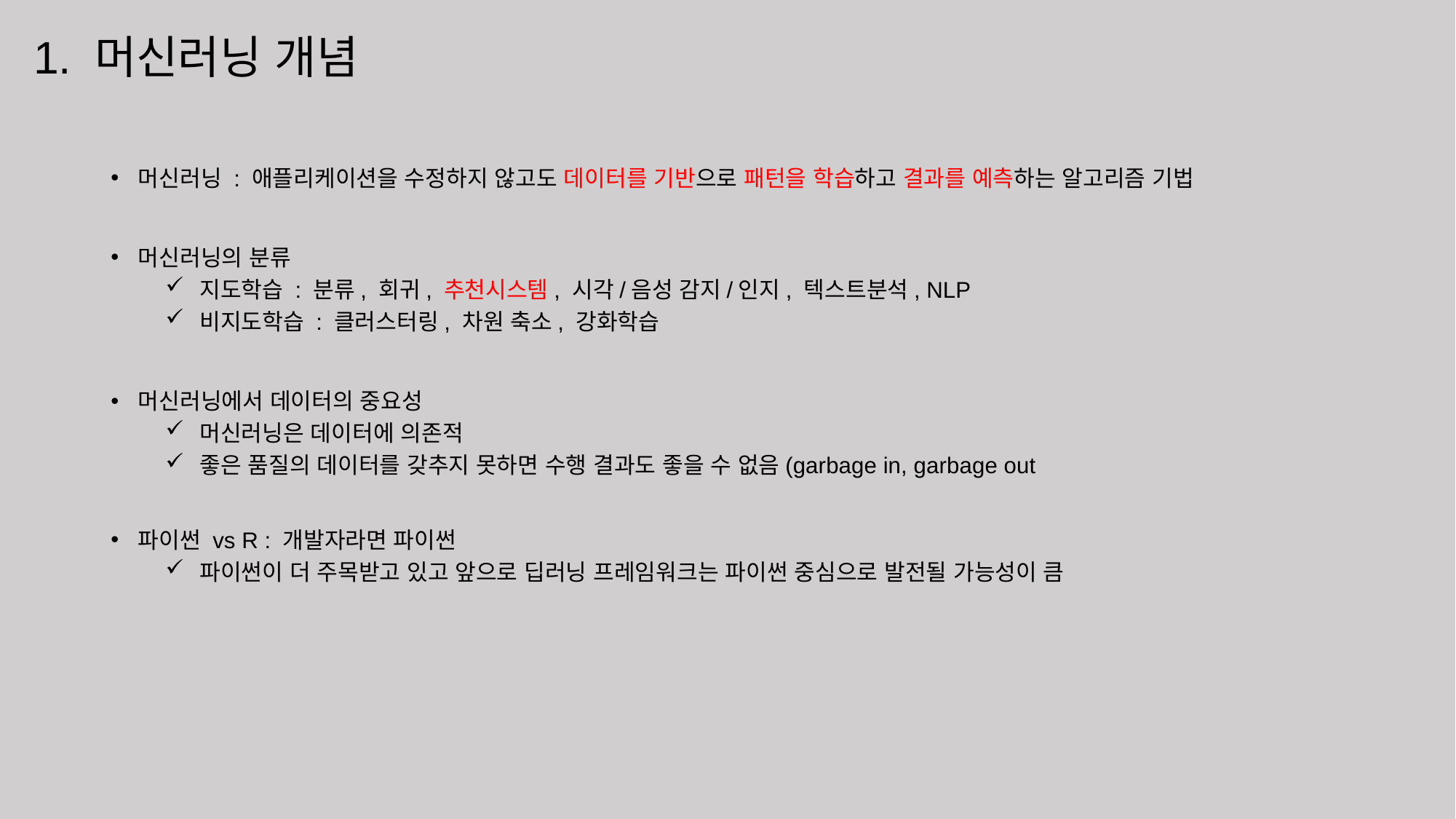

# 1. 머신러닝 개념
머신러닝 : 애플리케이션을 수정하지 않고도 데이터를 기반으로 패턴을 학습하고 결과를 예측하는 알고리즘 기법

머신러닝의 분류
지도학습 : 분류, 회귀, 추천시스템, 시각/음성 감지/인지, 텍스트분석, NLP
비지도학습 : 클러스터링, 차원 축소, 강화학습

머신러닝에서 데이터의 중요성
머신러닝은 데이터에 의존적
좋은 품질의 데이터를 갖추지 못하면 수행 결과도 좋을 수 없음(garbage in, garbage out

파이썬 vs R : 개발자라면 파이썬
파이썬이 더 주목받고 있고 앞으로 딥러닝 프레임워크는 파이썬 중심으로 발전될 가능성이 큼